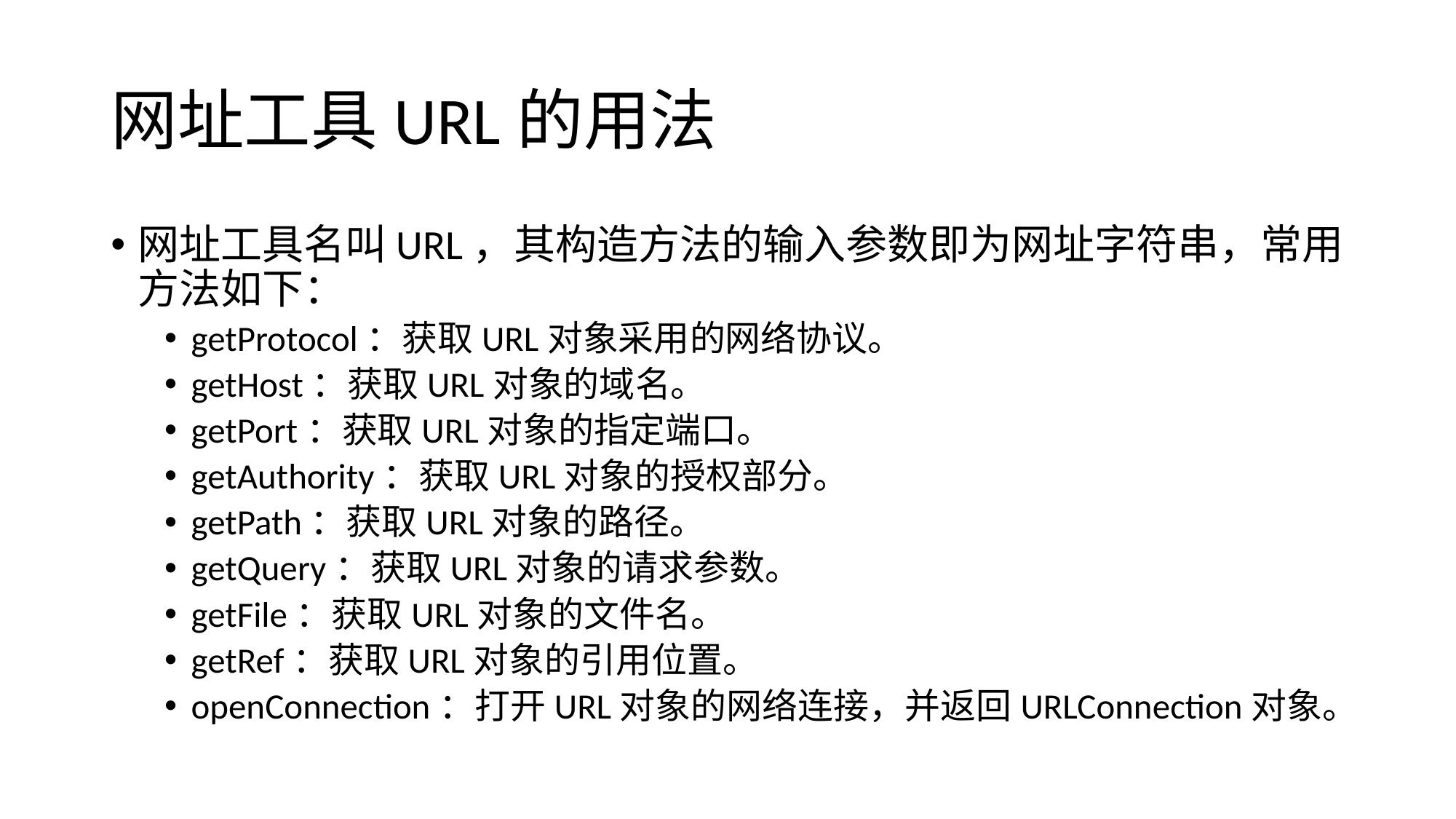

# 网址工具URL的用法
网址工具名叫URL，其构造方法的输入参数即为网址字符串，常用方法如下：
getProtocol：获取URL对象采用的网络协议。
getHost：获取URL对象的域名。
getPort：获取URL对象的指定端口。
getAuthority：获取URL对象的授权部分。
getPath：获取URL对象的路径。
getQuery：获取URL对象的请求参数。
getFile：获取URL对象的文件名。
getRef：获取URL对象的引用位置。
openConnection：打开URL对象的网络连接，并返回URLConnection对象。